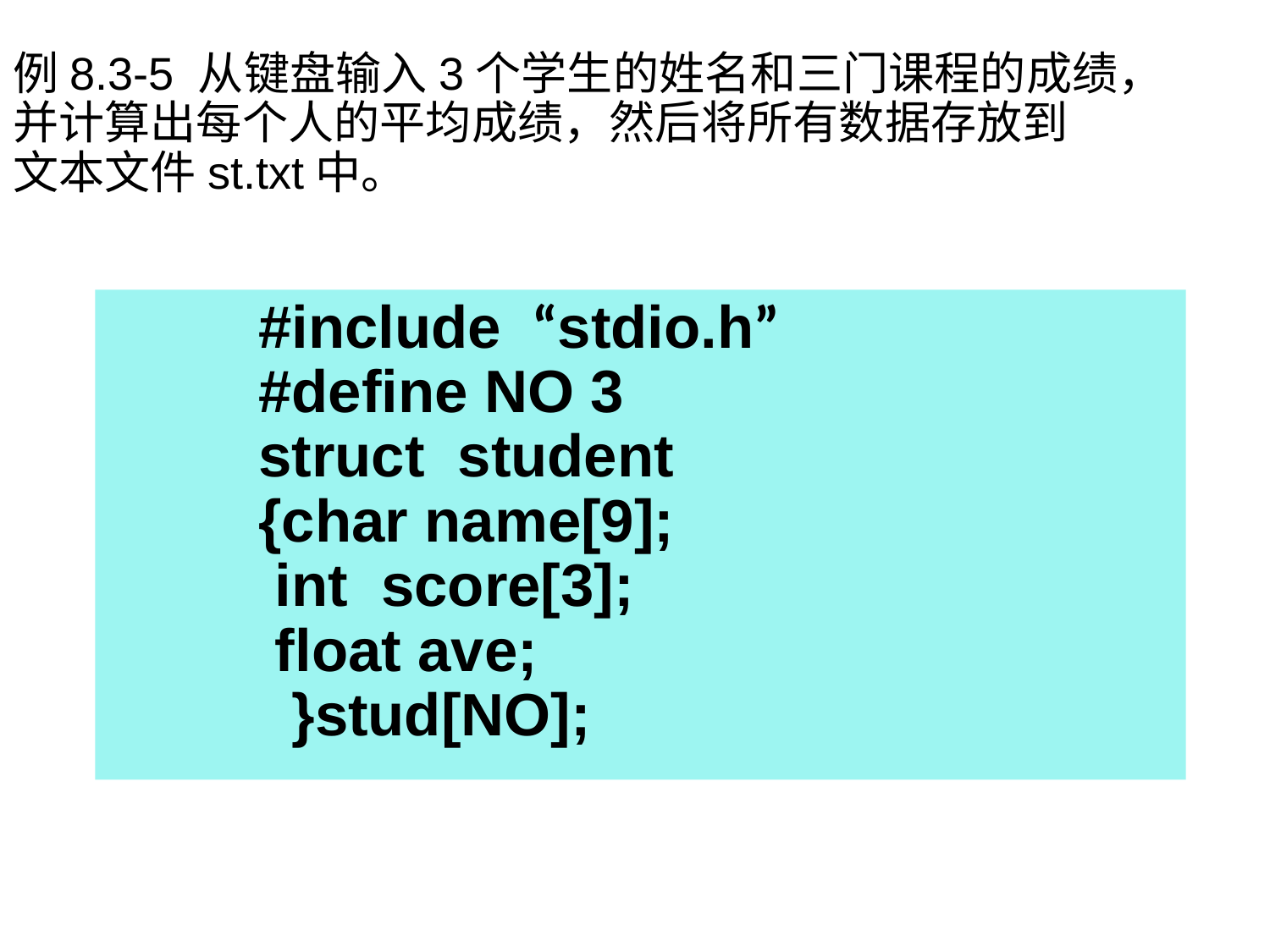

# 例8.3-5 从键盘输入3个学生的姓名和三门课程的成绩， 并计算出每个人的平均成绩，然后将所有数据存放到 文本文件st.txt中。
		#include  “stdio.h”
		#define NO 3
		struct  student
		{char name[9];
 		 int  score[3];
 		 float ave;
           }stud[NO];